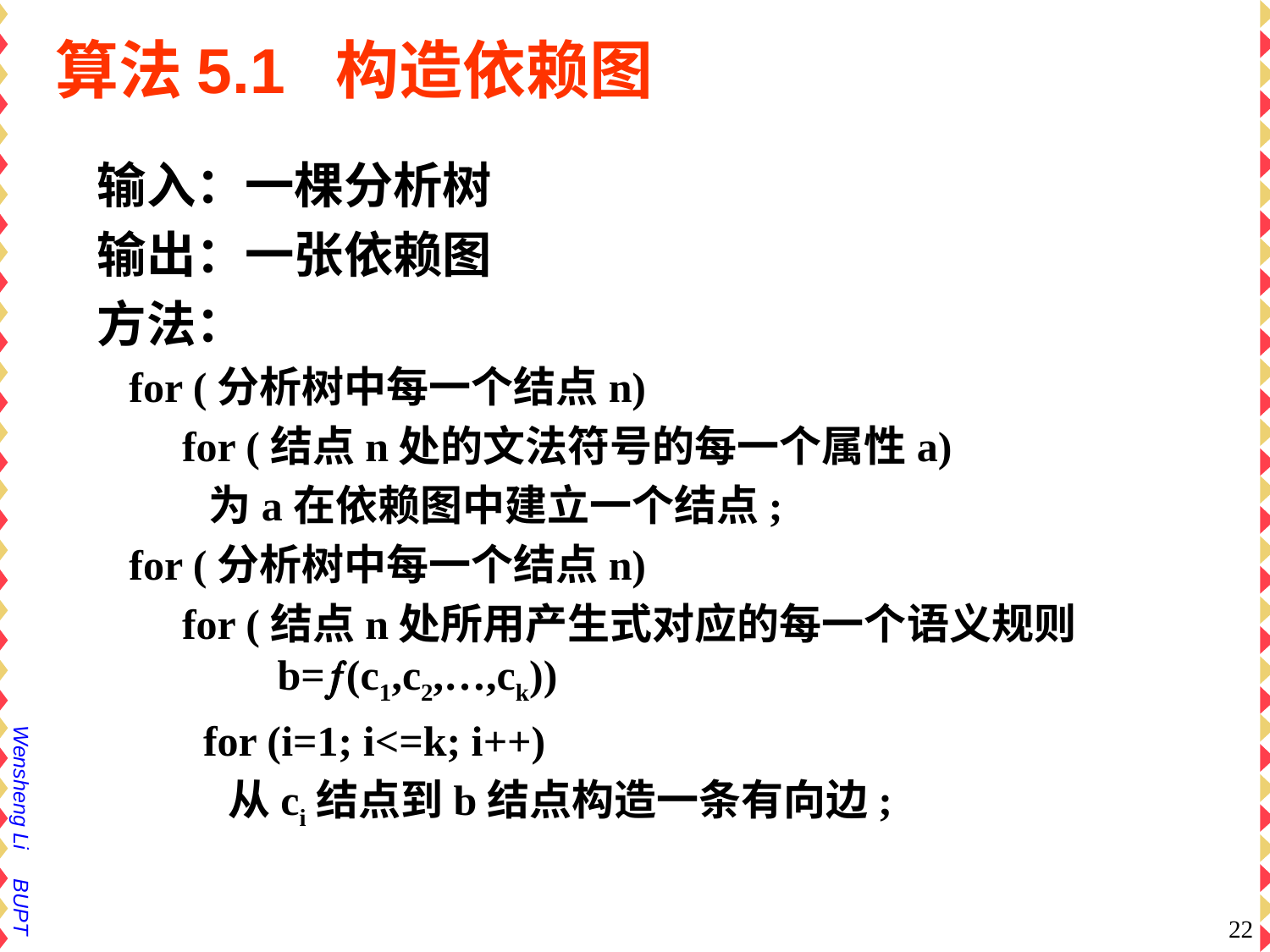

# 算法5.1  构造依赖图
输入：一棵分析树
输出：一张依赖图
方法：
   for (分析树中每一个结点n)
  for (结点n处的文法符号的每一个属性a)
    为a在依赖图中建立一个结点;
   for (分析树中每一个结点n)
  for (结点n处所用产生式对应的每一个语义规则
       b=ƒ(c1,c2,…,ck))
    for (i=1; i<=k; i++)
      从ci结点到b结点构造一条有向边;
22